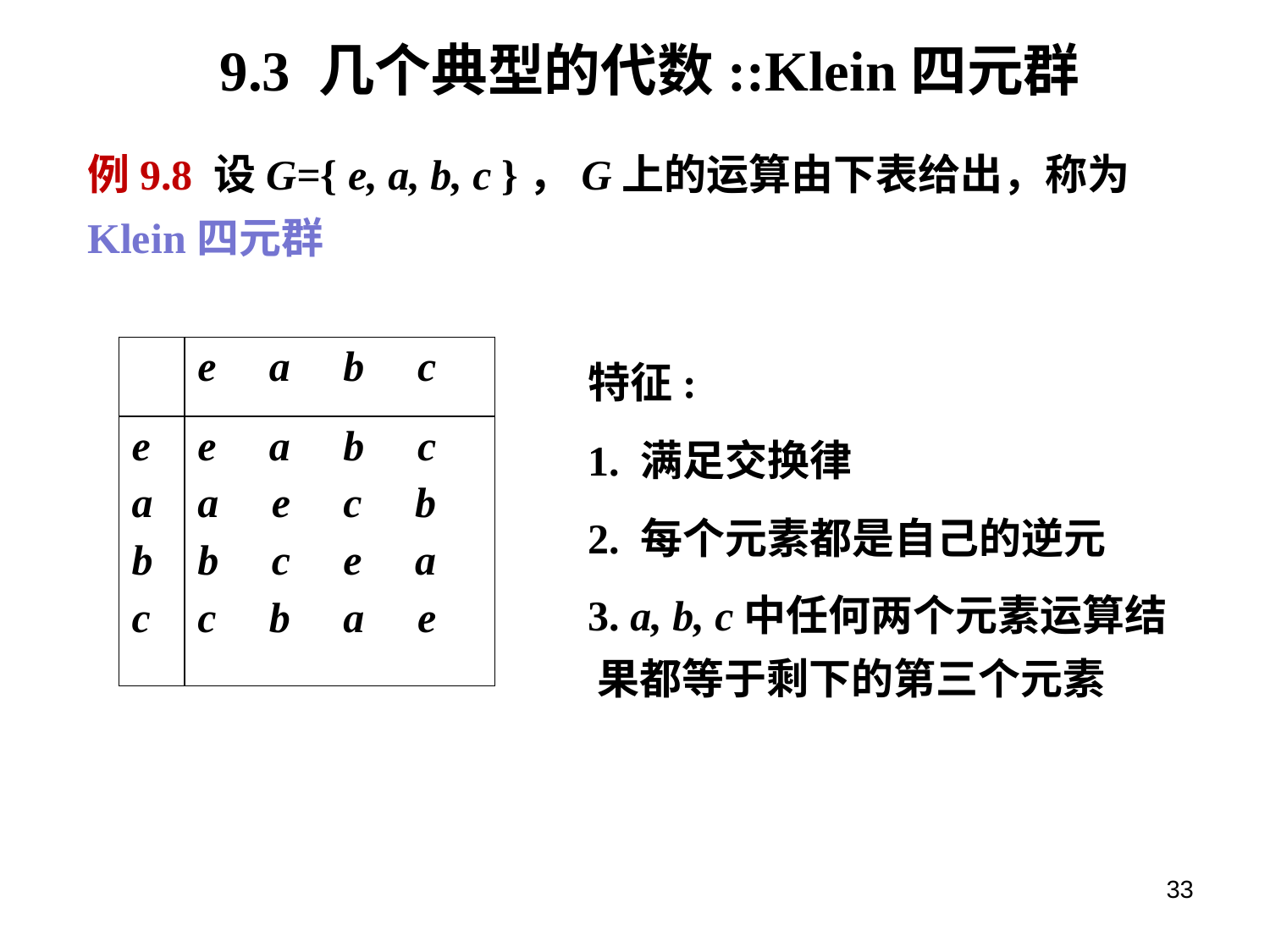

# 9.3 几个典型的代数::Klein四元群
例9.8 设G={ e, a, b, c }，G上的运算由下表给出，称为Klein四元群
|  | e a b c |
| --- | --- |
| e a b c | e a b c a e c b b c e a c b a e |
特征:
1. 满足交换律
2. 每个元素都是自己的逆元
3. a, b, c中任何两个元素运算结   果都等于剩下的第三个元素
33